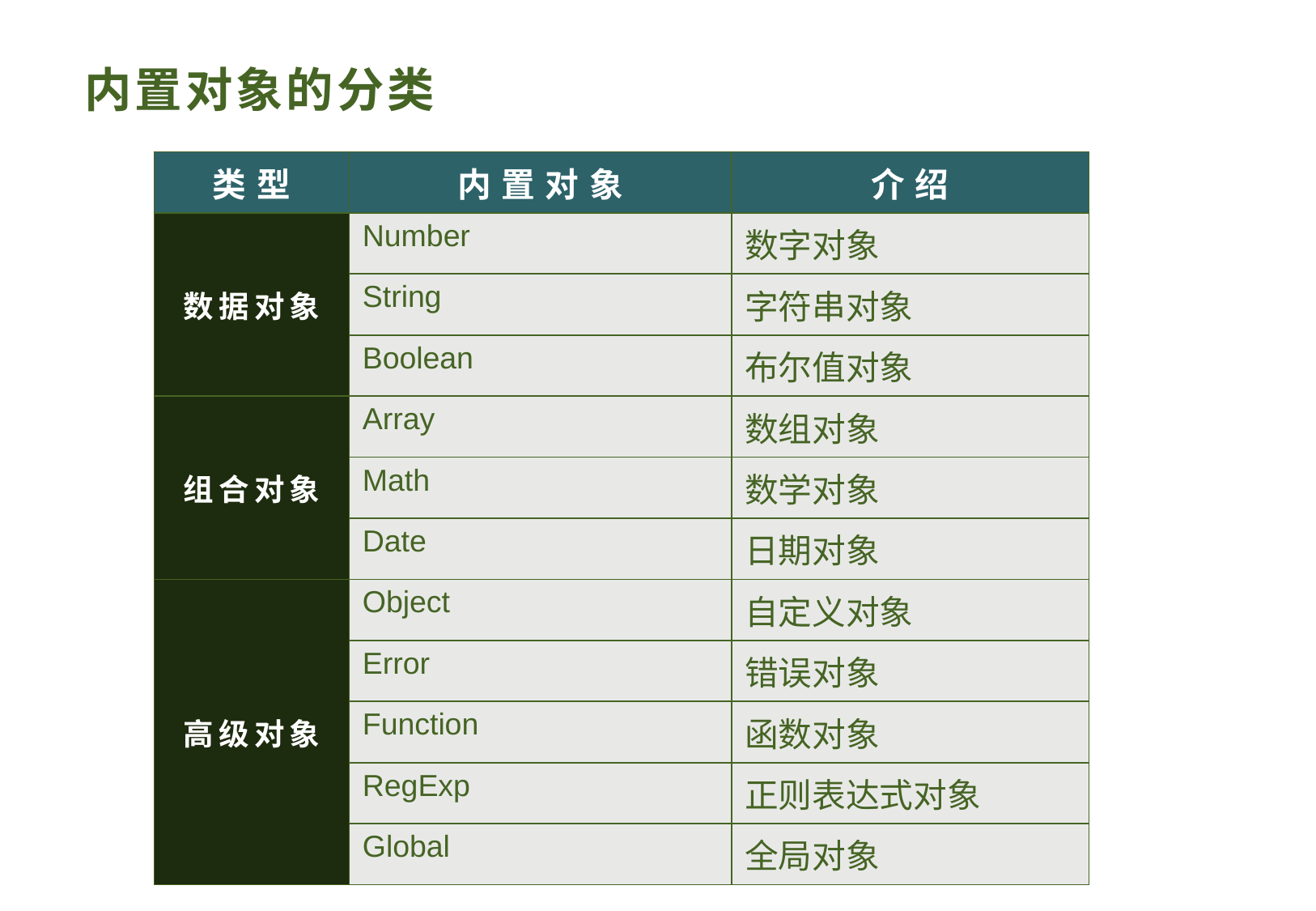

# 内置对象的分类

| 类型 | 内置对象 | 介绍 |
| --- | --- | --- |
| 数据对象 | Number | 数字对象 |
|  | String | 字符串对象 |
|  | Boolean | 布尔值对象 |
| 组合对象 | Array | 数组对象 |
|  | Math | 数学对象 |
|  | Date | 日期对象 |
| 高级对象 | Object | 自定义对象 |
|  | Error | 错误对象 |
|  | Function | 函数对象 |
|  | RegExp | 正则表达式对象 |
|  | Global | 全局对象 |